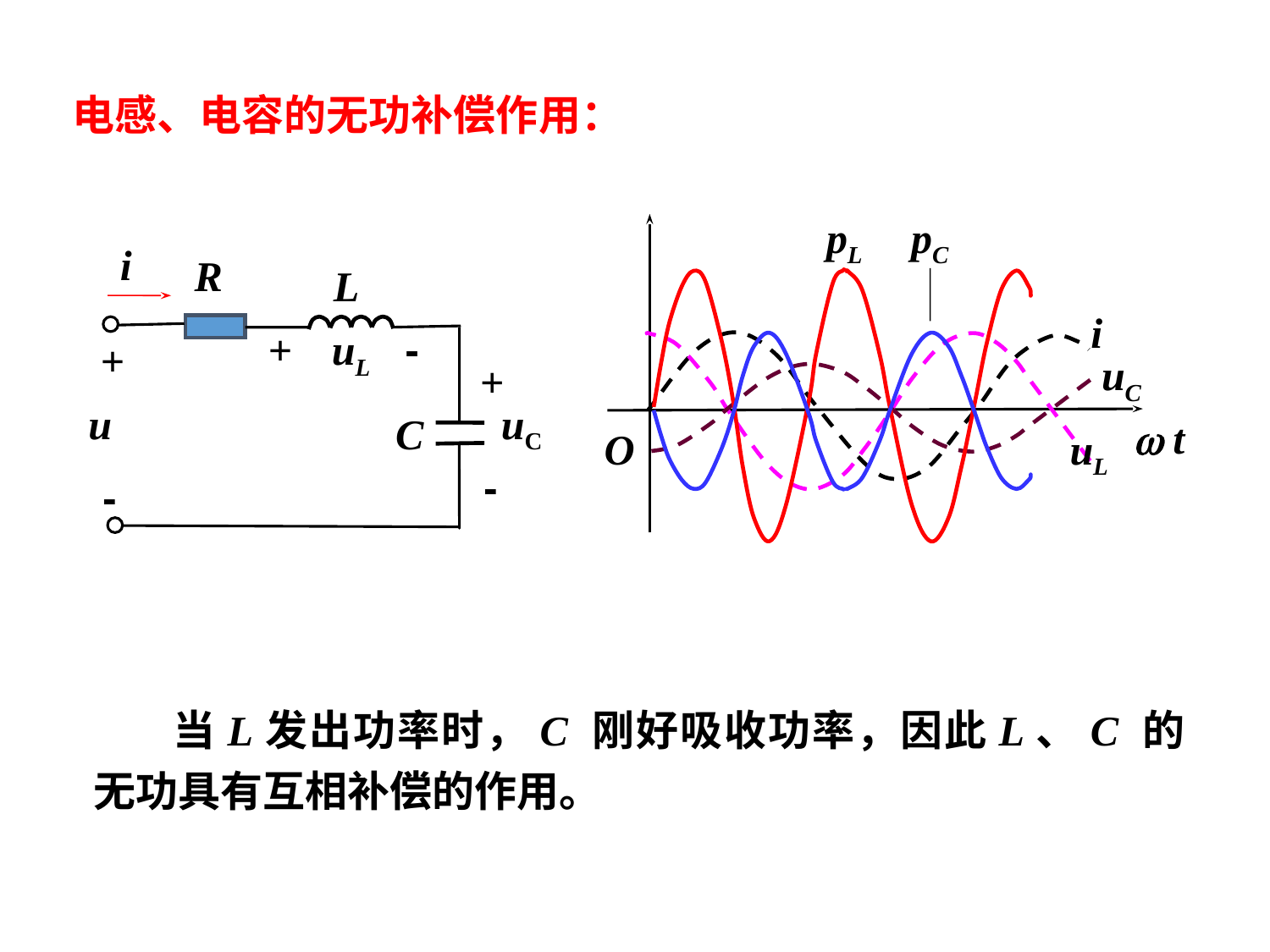

电感、电容的无功补偿作用：
pL

pC

ω t

O
i
R
L

+

uL
-

+

+
u
uC
C

-
-

 i

uL
uC

当L发出功率时，C 刚好吸收功率，因此L、C 的无功具有互相补偿的作用。